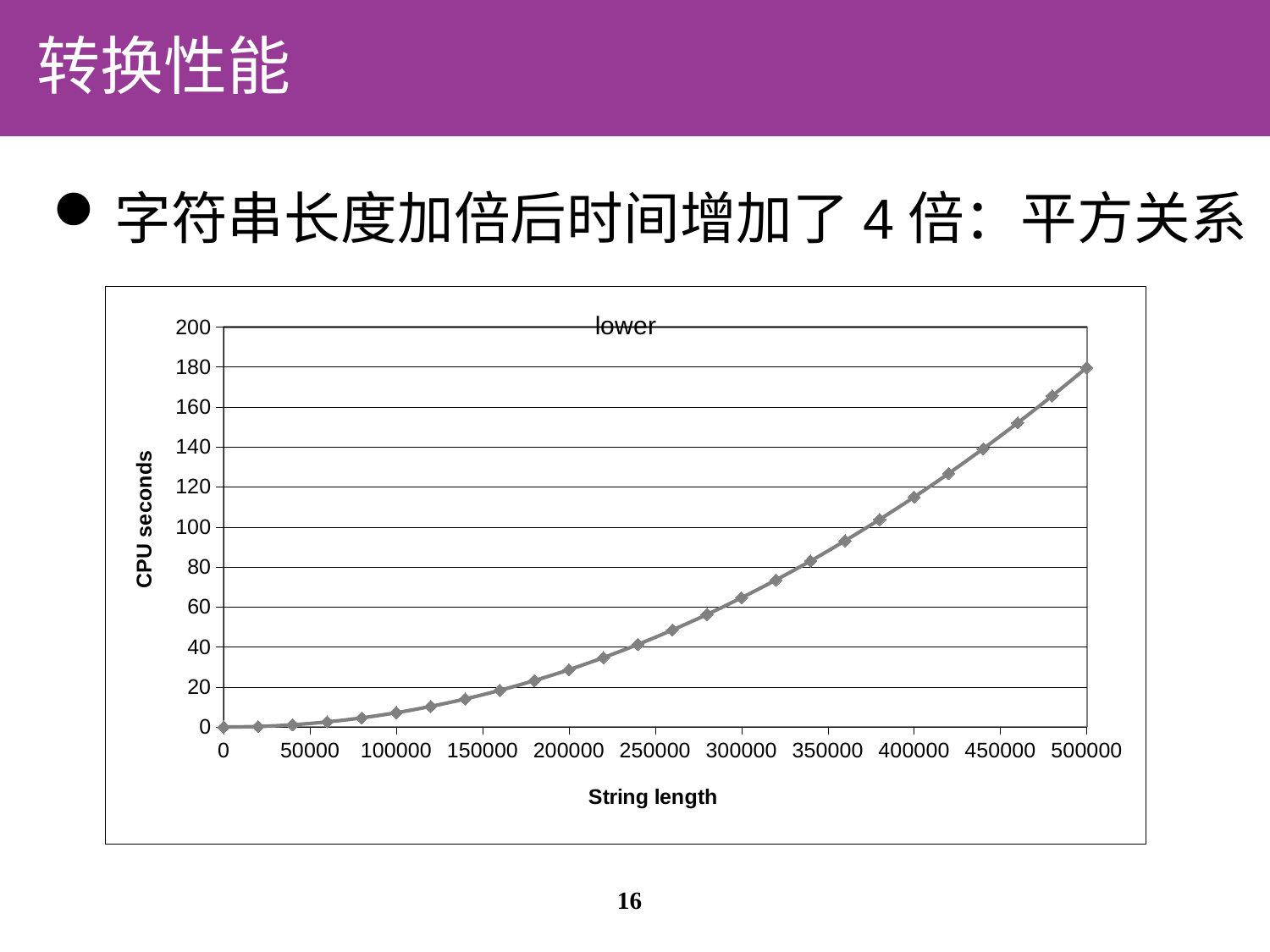

# 转换性能
字符串长度加倍后时间增加了4倍：平方关系

### Chart: lower

| Category | lower1 |
|---|---|
16